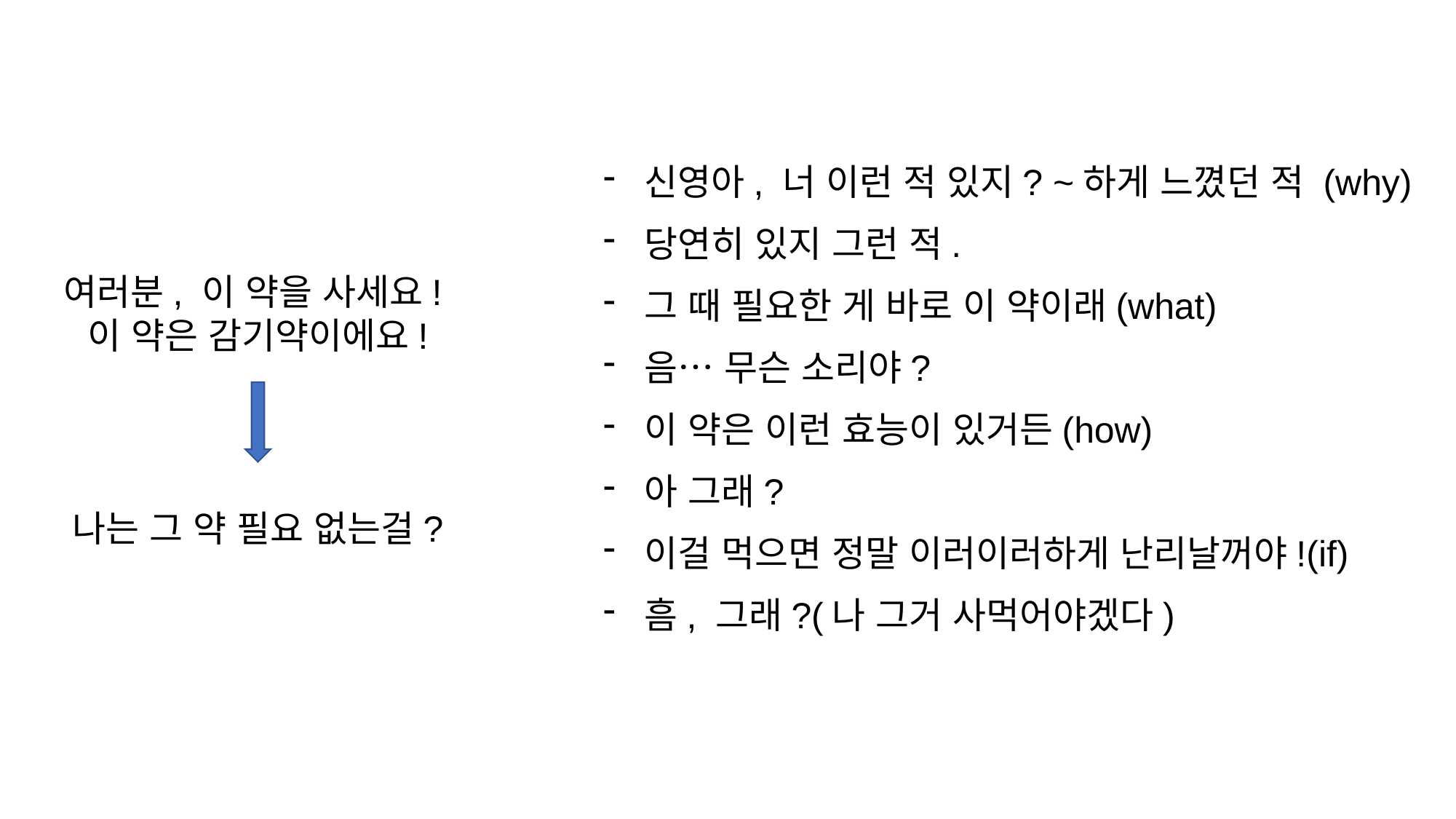

신영아, 너 이런 적 있지? ~하게 느꼈던 적 (why)

당연히 있지 그런 적.

그 때 필요한 게 바로 이 약이래(what)

음… 무슨 소리야?

이 약은 이런 효능이 있거든(how)

아 그래?

이걸 먹으면 정말 이러이러하게 난리날꺼야!(if)

흠, 그래?(나 그거 사먹어야겠다)
여러분, 이 약을 사세요!
이 약은 감기약이에요!

나는 그 약 필요 없는걸?